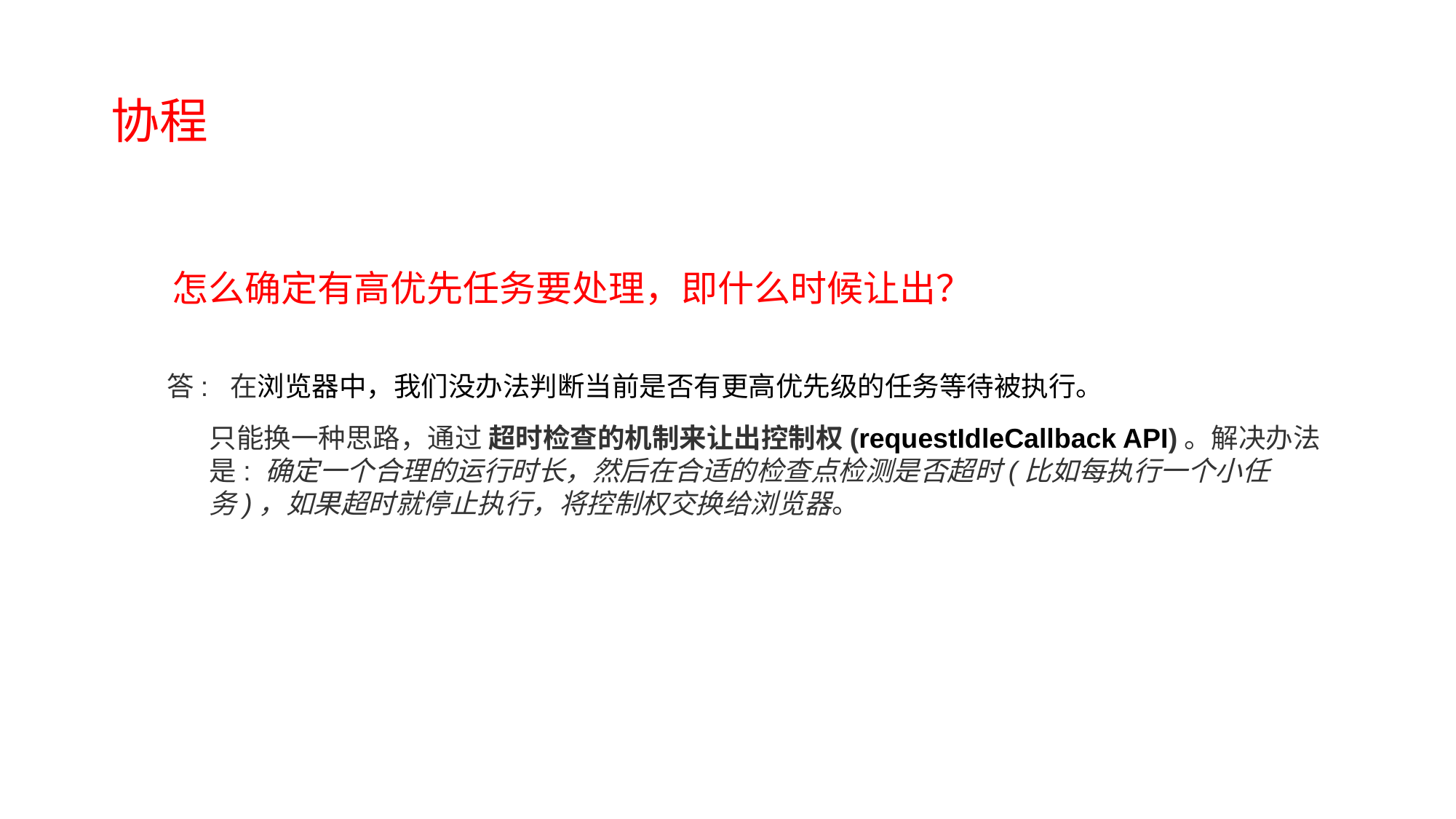

# 协程
怎么确定有高优先任务要处理，即什么时候让出？
答:  在浏览器中，我们没办法判断当前是否有更高优先级的任务等待被执行。
只能换一种思路，通过 超时检查的机制来让出控制权(requestIdleCallback API)。解决办法是: 确定一个合理的运行时长，然后在合适的检查点检测是否超时(比如每执行一个小任务)，如果超时就停止执行，将控制权交换给浏览器。